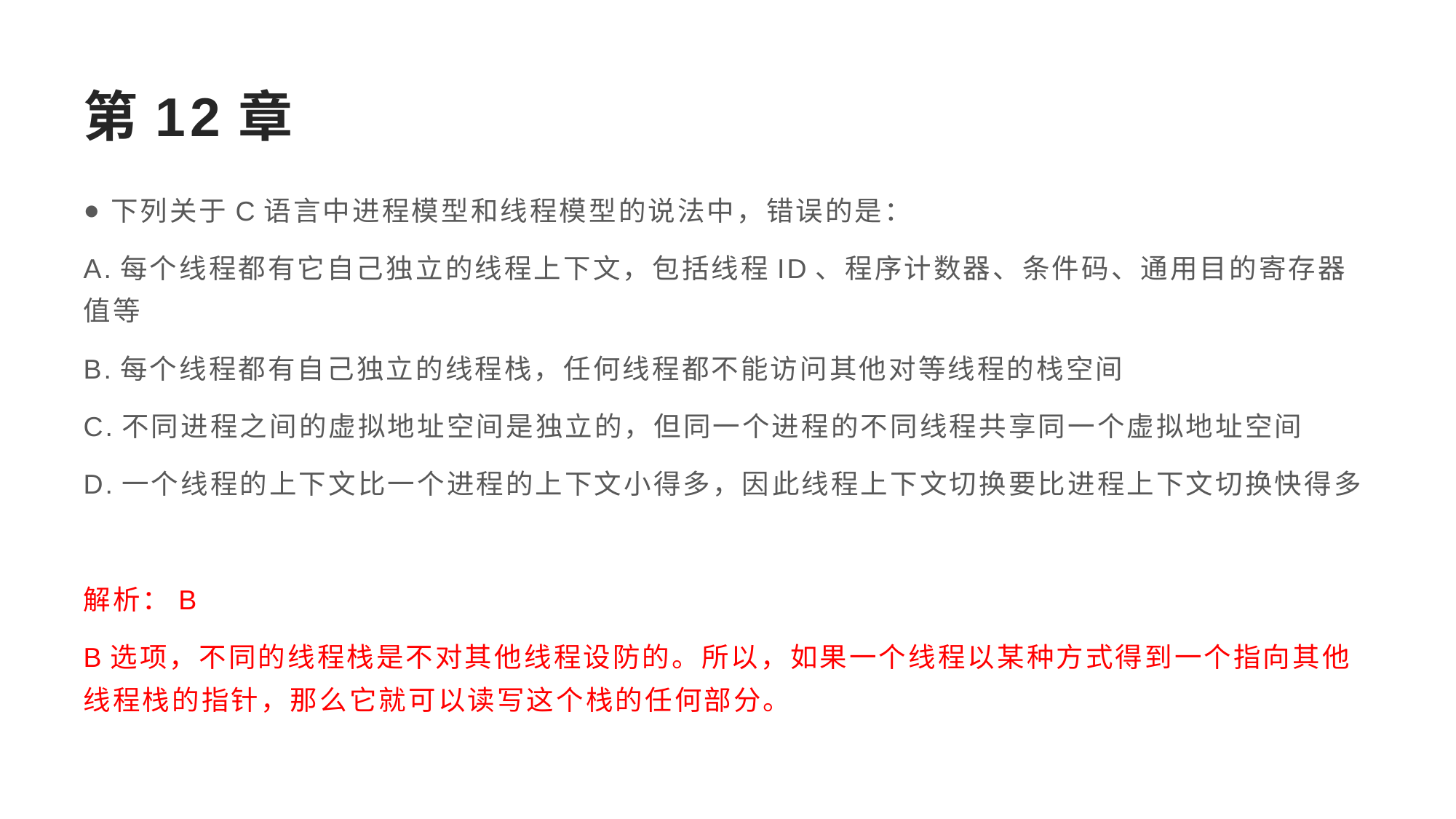

# 第12章
下列关于C语言中进程模型和线程模型的说法中，错误的是：
A.每个线程都有它自己独立的线程上下文，包括线程ID、程序计数器、条件码、通用目的寄存器值等
B.每个线程都有自己独立的线程栈，任何线程都不能访问其他对等线程的栈空间
C.不同进程之间的虚拟地址空间是独立的，但同一个进程的不同线程共享同一个虚拟地址空间
D.一个线程的上下文比一个进程的上下文小得多，因此线程上下文切换要比进程上下文切换快得多

解析：B
B选项，不同的线程栈是不对其他线程设防的。所以，如果一个线程以某种方式得到一个指向其他线程栈的指针，那么它就可以读写这个栈的任何部分。